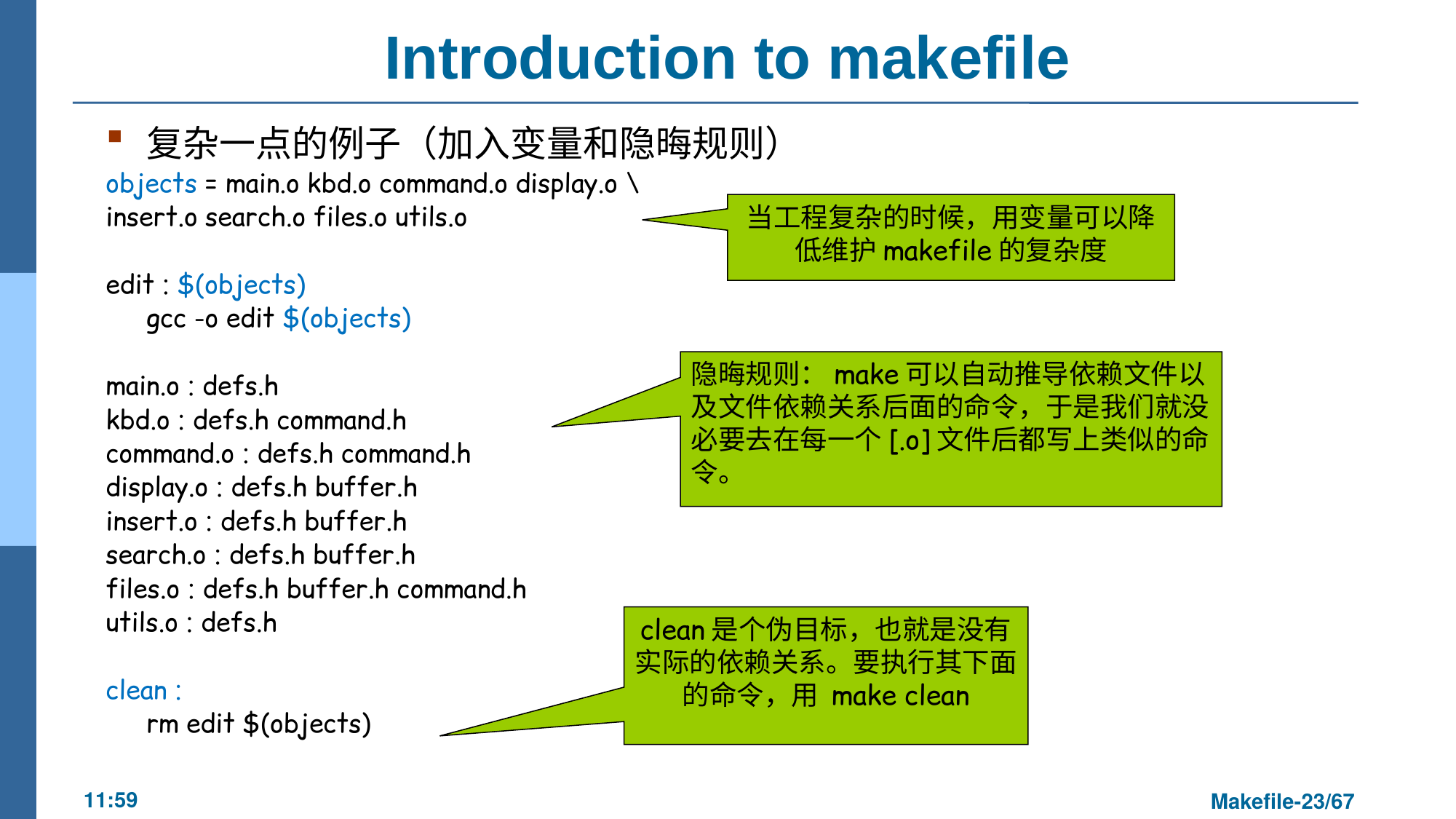

# Introduction to makefile
复杂一点的例子（加入变量和隐晦规则）
objects = main.o kbd.o command.o display.o \
insert.o search.o files.o utils.o

edit : $(objects)
	gcc -o edit $(objects)

main.o : defs.h
kbd.o : defs.h command.h
command.o : defs.h command.h
display.o : defs.h buffer.h
insert.o : defs.h buffer.h
search.o : defs.h buffer.h
files.o : defs.h buffer.h command.h
utils.o : defs.h

clean :
	rm edit $(objects)

当工程复杂的时候，用变量可以降低维护makefile的复杂度
隐晦规则：make可以自动推导依赖文件以及文件依赖关系后面的命令，于是我们就没必要去在每一个[.o]文件后都写上类似的命令。
clean是个伪目标，也就是没有实际的依赖关系。要执行其下面的命令，用 make clean